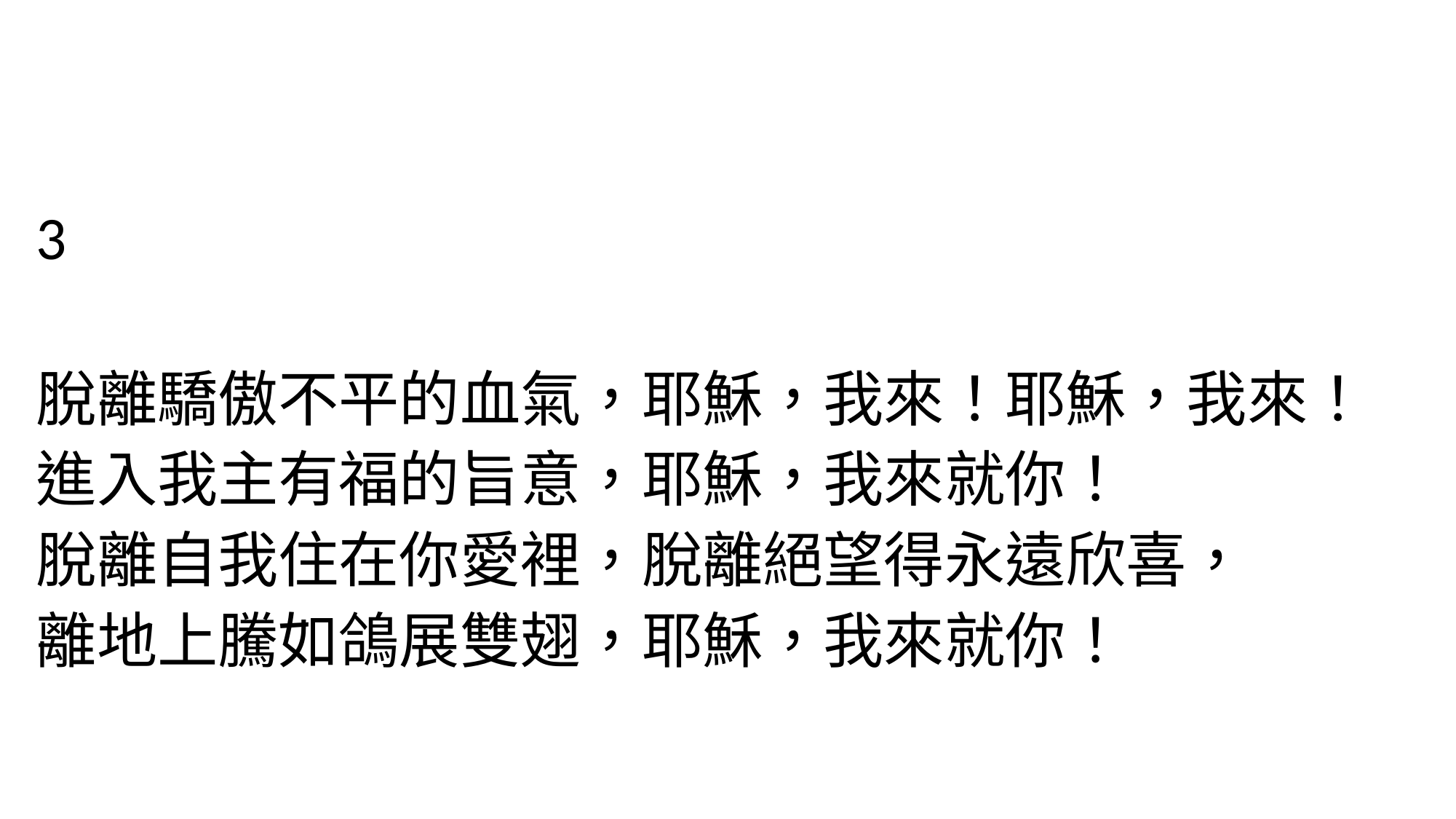

#
3

脫離驕傲不平的血氣，耶穌，我來！耶穌，我來！
進入我主有福的旨意，耶穌，我來就你！
脫離自我住在你愛裡，脫離絕望得永遠欣喜，
離地上騰如鴿展雙翅，耶穌，我來就你！